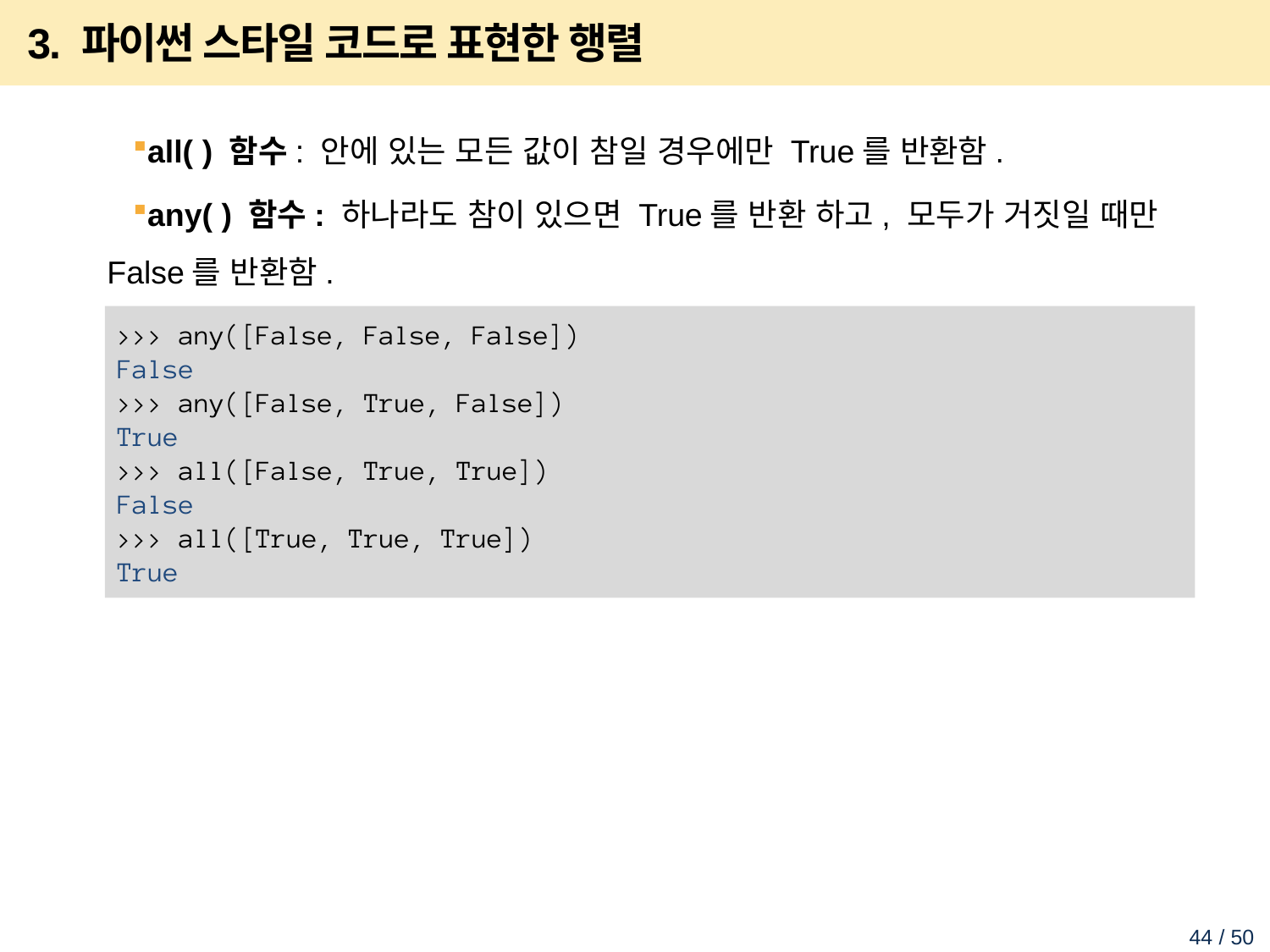

# 3. 파이썬 스타일 코드로 표현한 행렬
all( ) 함수: 안에 있는 모든 값이 참일 경우에만 True를 반환함.
any( ) 함수: 하나라도 참이 있으면 True를 반환 하고, 모두가 거짓일 때만 False를 반환함.

>>> any([False, False, False])
False
>>> any([False, True, False])
True
>>> all([False, True, True])
False
>>> all([True, True, True])
True